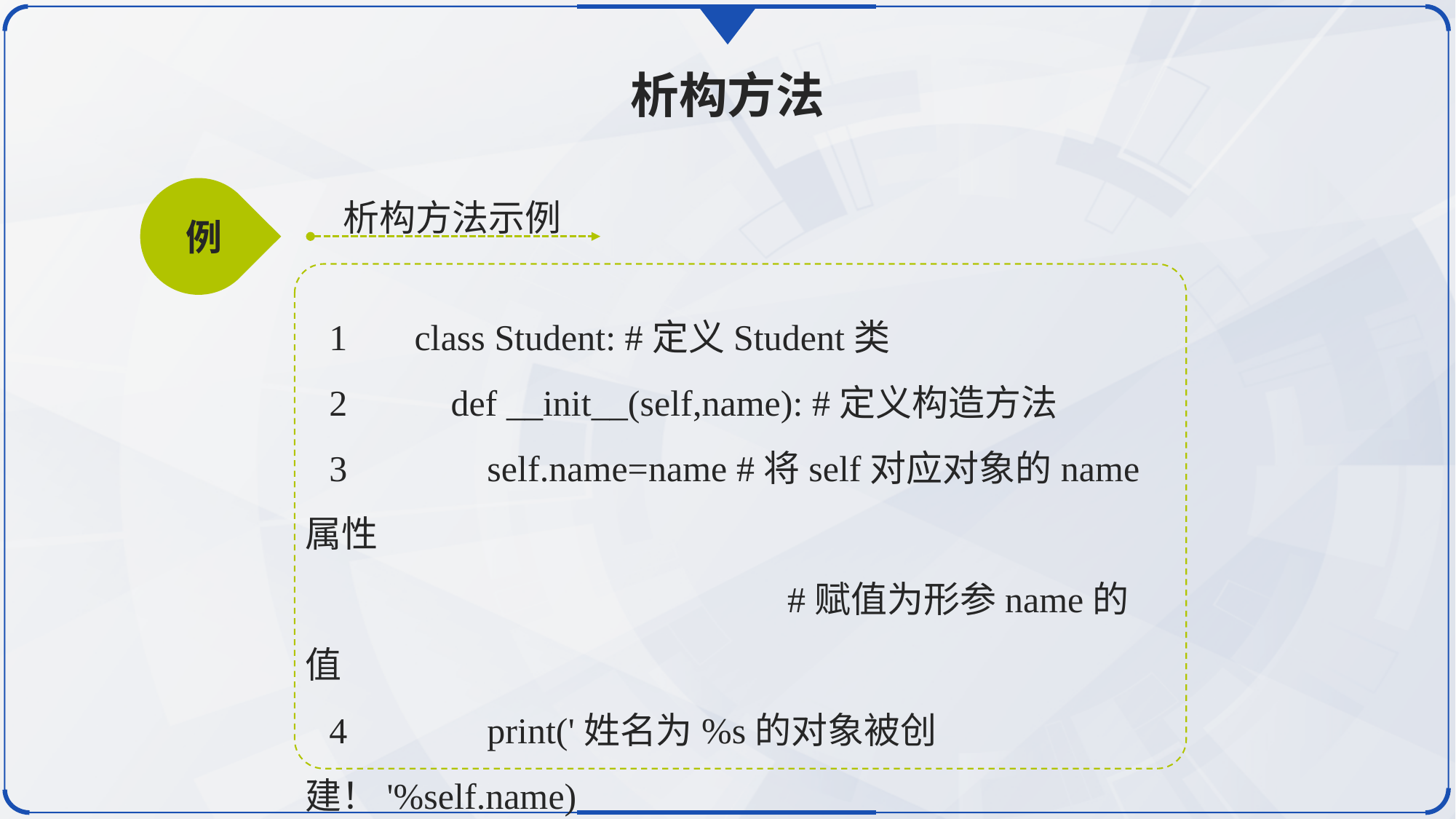

析构方法
析构方法示例

例

1	class Student: #定义Student类
2	    def __init__(self,name): #定义构造方法
3	        self.name=name #将self对应对象的name属性
             			     #赋值为形参name的值
4	        print('姓名为%s的对象被创建！'%self.name)
5	    def __del__(self): #定义析构方法
6	        print('姓名为%s的对象被销毁！'%self.name)